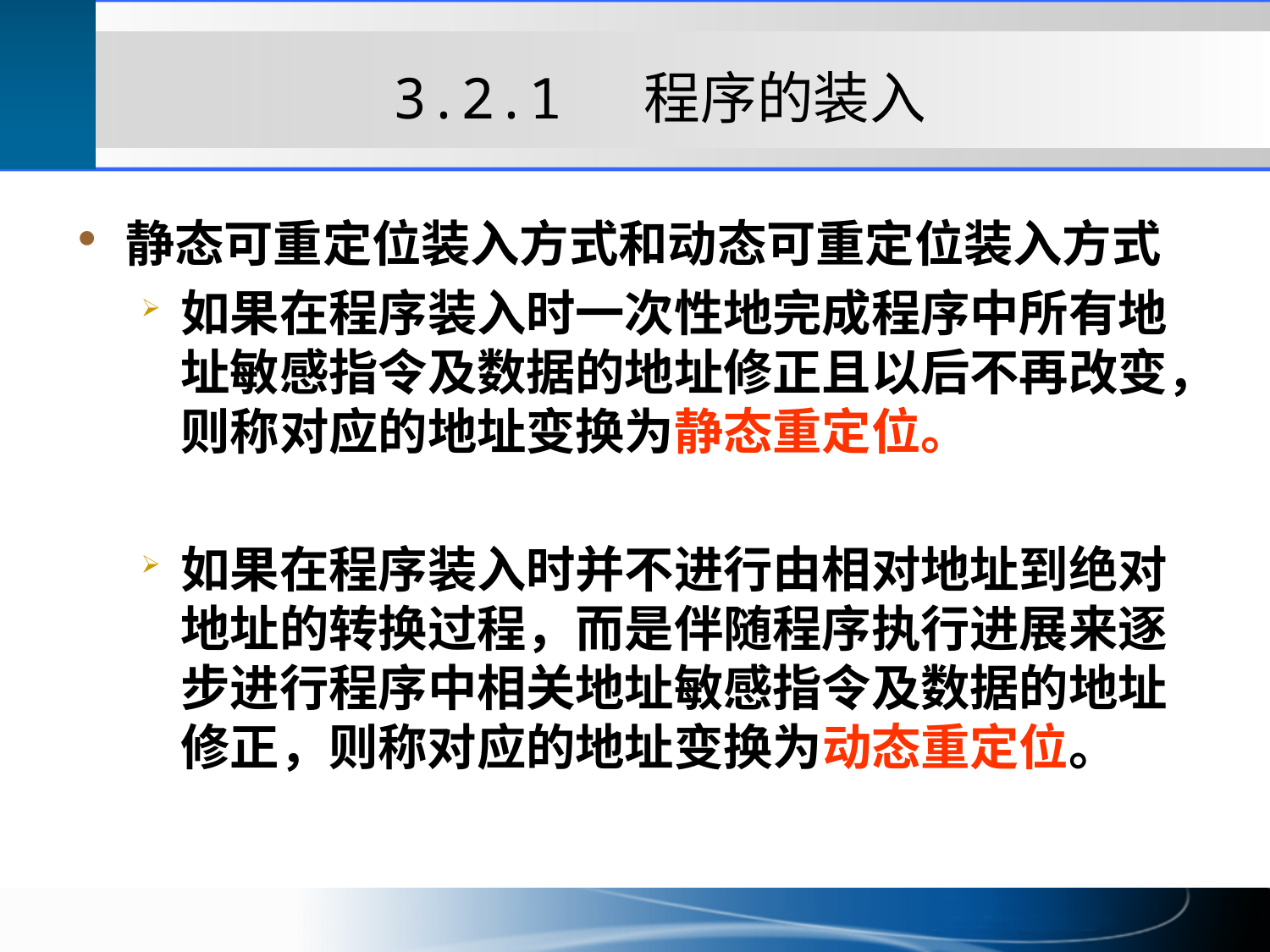

3.2.1  程序的装入
静态可重定位装入方式和动态可重定位装入方式
如果在程序装入时一次性地完成程序中所有地址敏感指令及数据的地址修正且以后不再改变，则称对应的地址变换为静态重定位。

如果在程序装入时并不进行由相对地址到绝对地址的转换过程，而是伴随程序执行进展来逐步进行程序中相关地址敏感指令及数据的地址修正，则称对应的地址变换为动态重定位。